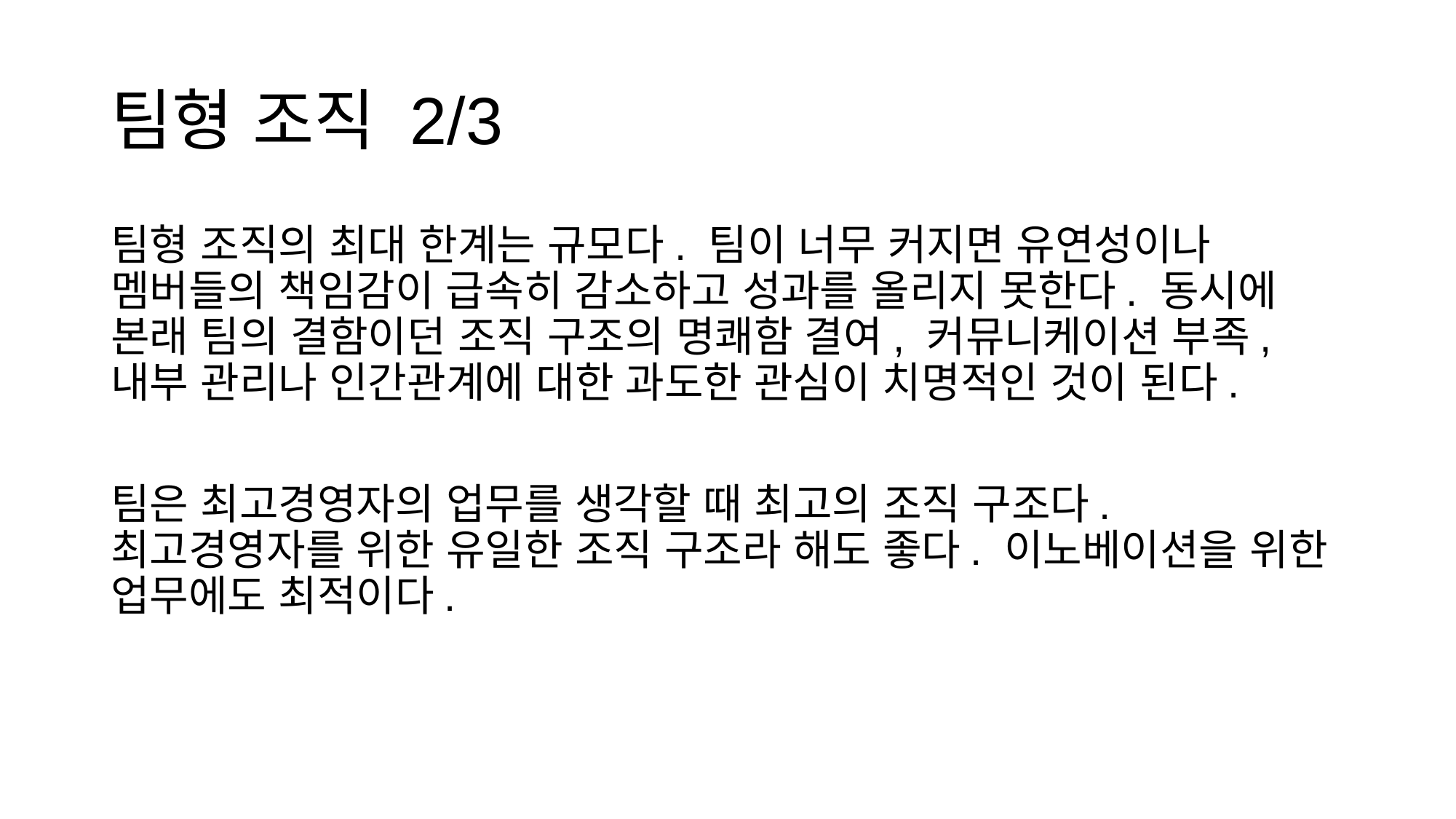

# 팀형 조직 2/3
팀형 조직의 최대 한계는 규모다. 팀이 너무 커지면 유연성이나 멤버들의 책임감이 급속히 감소하고 성과를 올리지 못한다. 동시에 본래 팀의 결함이던 조직 구조의 명쾌함 결여, 커뮤니케이션 부족, 내부 관리나 인간관계에 대한 과도한 관심이 치명적인 것이 된다.

팀은 최고경영자의 업무를 생각할 때 최고의 조직 구조다. 최고경영자를 위한 유일한 조직 구조라 해도 좋다. 이노베이션을 위한 업무에도 최적이다.